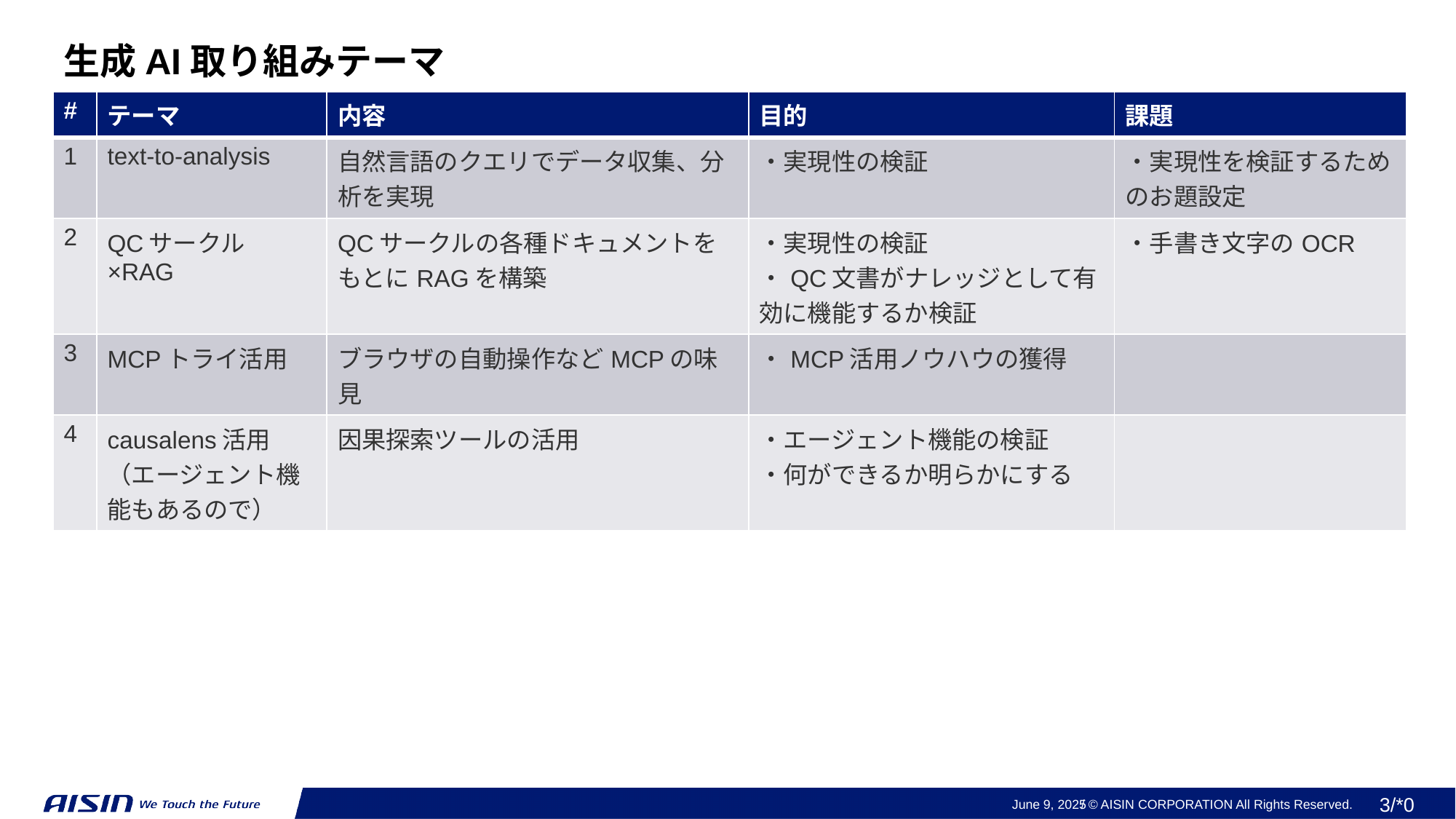

生成AI取り組みテーマ

| # | テーマ | 内容 | 目的 | 課題 |
| --- | --- | --- | --- | --- |
| 1 | text-to-analysis | 自然言語のクエリでデータ収集、分析を実現 | ・実現性の検証 | ・実現性を検証するためのお題設定 |
| 2 | QCサークル×RAG | QCサークルの各種ドキュメントをもとにRAGを構築 | ・実現性の検証 ・QC文書がナレッジとして有効に機能するか検証 | ・手書き文字のOCR |
| 3 | MCPトライ活用 | ブラウザの自動操作などMCPの味見 | ・MCP活用ノウハウの獲得 |  |
| 4 | causalens活用 （エージェント機能もあるので） | 因果探索ツールの活用 | ・エージェント機能の検証 ・何ができるか明らかにする |  |
June 9, 2025